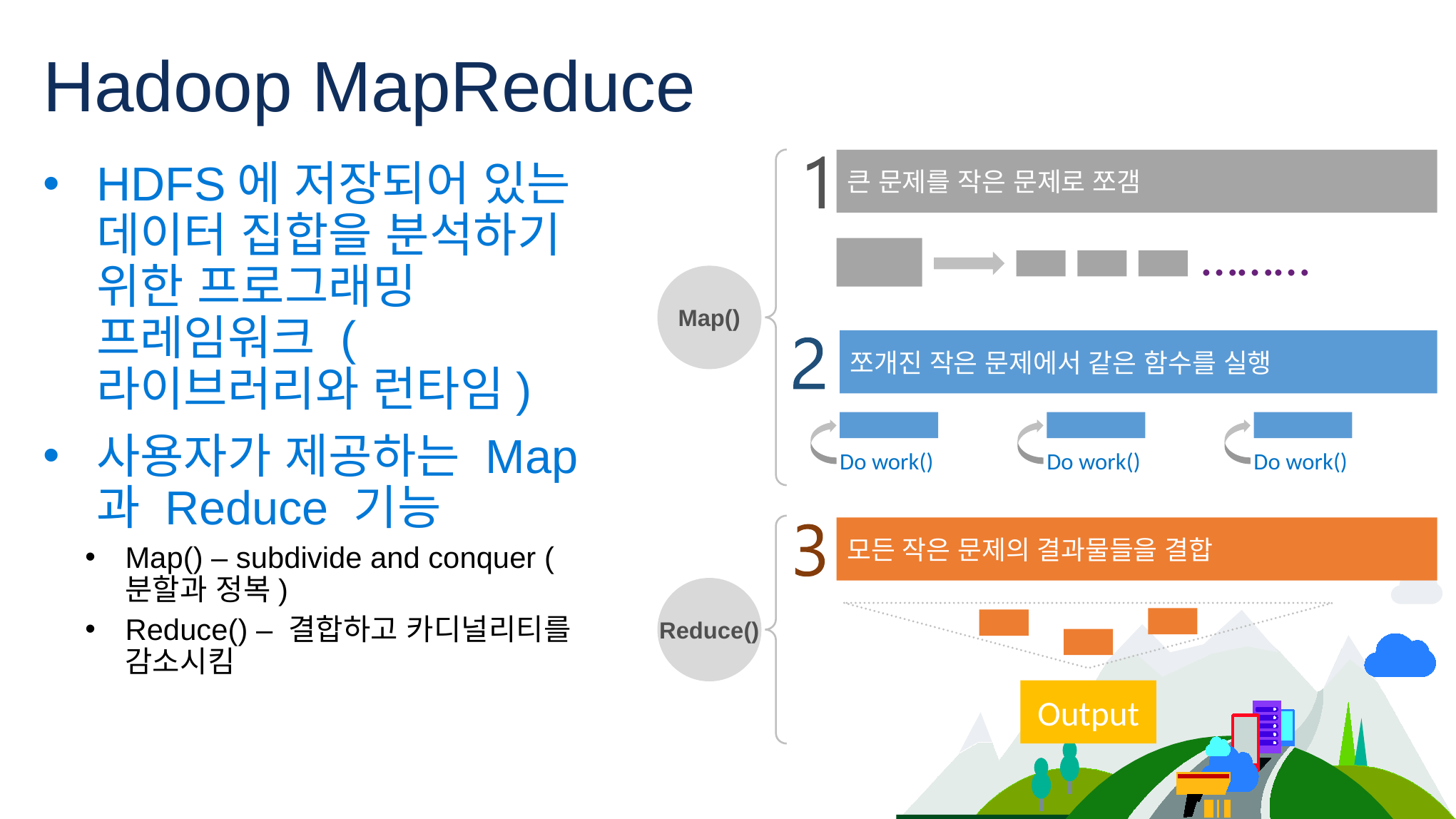

# Hadoop MapReduce

큰 문제를 작은 문제로 쪼갬

HDFS에 저장되어 있는 데이터 집합을 분석하기 위한 프로그래밍 프레임워크 (라이브러리와 런타임)
사용자가 제공하는 Map과 Reduce 기능
Map() – subdivide and conquer (분할과 정복)
Reduce() – 결합하고 카디널리티를 감소시킴
………

Map()
쪼개진 작은 문제에서 같은 함수를 실행

Do work()

Do work()

Do work()

모든 작은 문제의 결과물들을 결합

Reduce()

Output
22